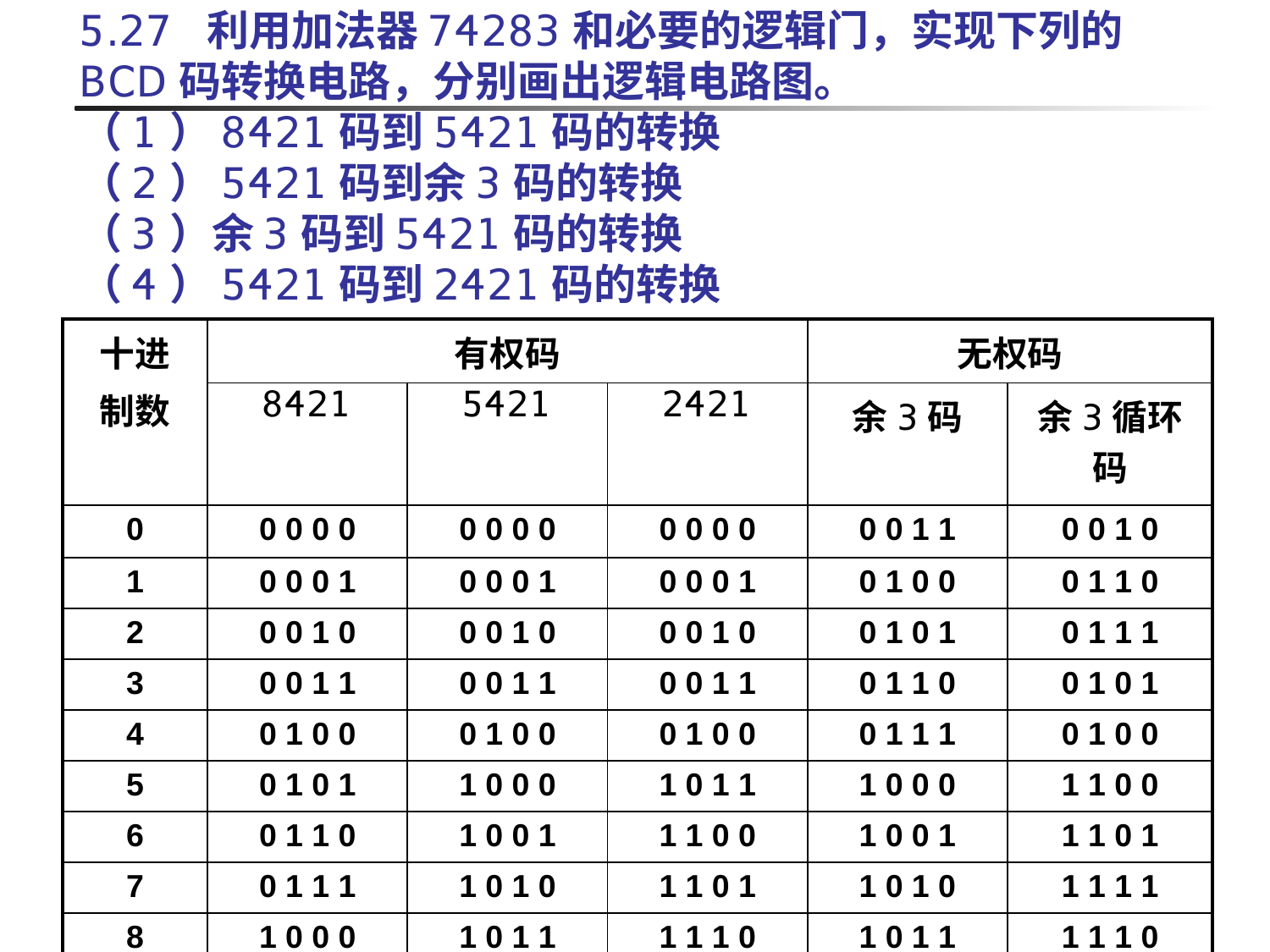

5.27	利用加法器74283和必要的逻辑门，实现下列的BCD码转换电路，分别画出逻辑电路图。
（1）8421码到5421码的转换
（2）5421码到余3码的转换
（3）余3码到5421码的转换
（4）5421码到2421码的转换
| 十进 制数 | 有权码 |  |  | 无权码 |  |
| --- | --- | --- | --- | --- | --- |
|  | 8421 | 5421 | 2421 | 余3码 | 余3循环码 |
| 0 | 0 0 0 0 | 0 0 0 0 | 0 0 0 0 | 0 0 1 1 | 0 0 1 0 |
| 1 | 0 0 0 1 | 0 0 0 1 | 0 0 0 1 | 0 1 0 0 | 0 1 1 0 |
| 2 | 0 0 1 0 | 0 0 1 0 | 0 0 1 0 | 0 1 0 1 | 0 1 1 1 |
| 3 | 0 0 1 1 | 0 0 1 1 | 0 0 1 1 | 0 1 1 0 | 0 1 0 1 |
| 4 | 0 1 0 0 | 0 1 0 0 | 0 1 0 0 | 0 1 1 1 | 0 1 0 0 |
| 5 | 0 1 0 1 | 1 0 0 0 | 1 0 1 1 | 1 0 0 0 | 1 1 0 0 |
| 6 | 0 1 1 0 | 1 0 0 1 | 1 1 0 0 | 1 0 0 1 | 1 1 0 1 |
| 7 | 0 1 1 1 | 1 0 1 0 | 1 1 0 1 | 1 0 1 0 | 1 1 1 1 |
| 8 | 1 0 0 0 | 1 0 1 1 | 1 1 1 0 | 1 0 1 1 | 1 1 1 0 |
| 9 | 1 0 0 1 | 1 1 0 0 | 1 1 1 1 | 1 1 0 0 | 1 0 1 0 |